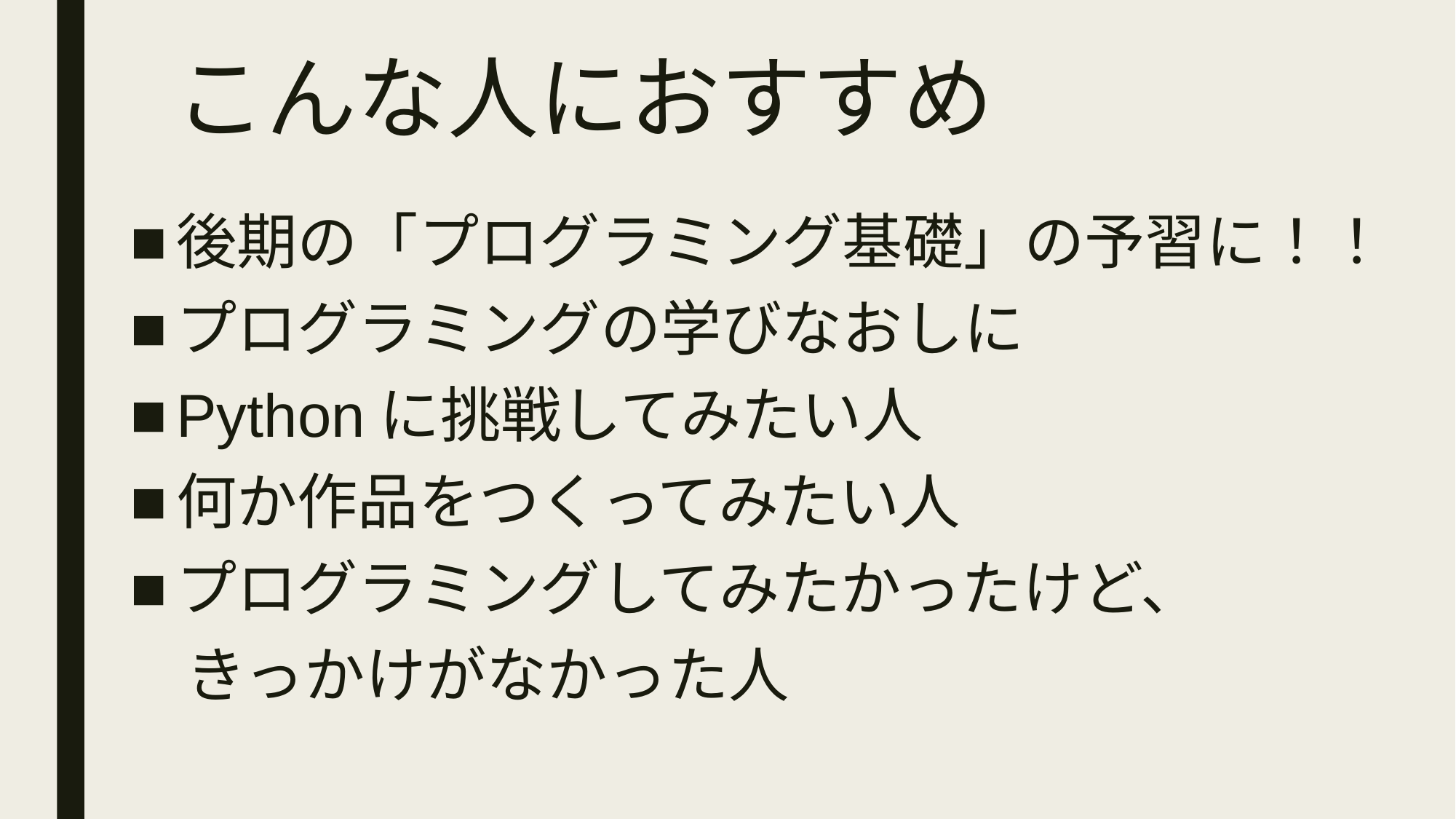

# こんな人におすすめ
後期の「プログラミング基礎」の予習に！！
プログラミングの学びなおしに
Pythonに挑戦してみたい人
何か作品をつくってみたい人
プログラミングしてみたかったけど、
   きっかけがなかった人